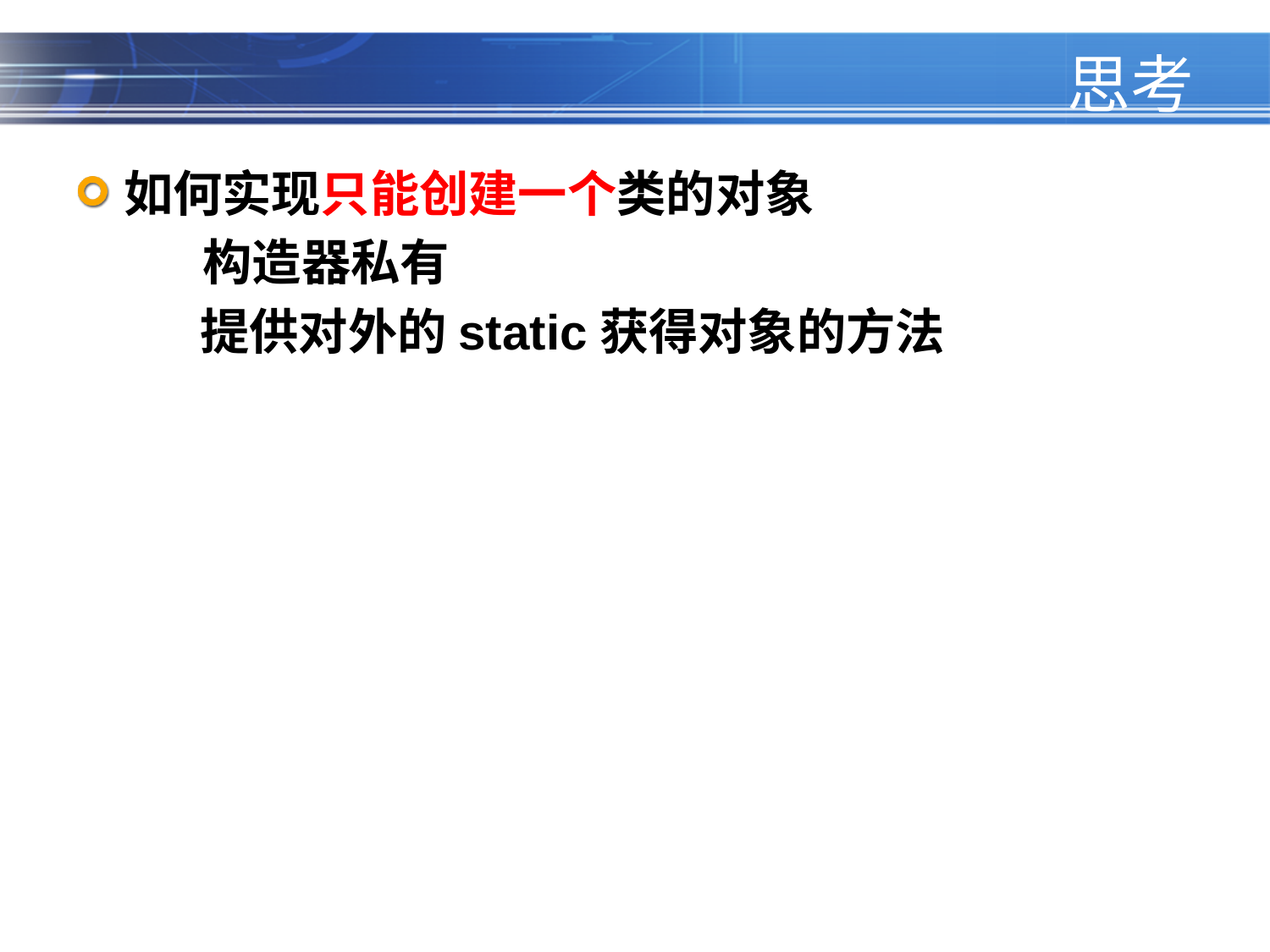

# 思考
如何实现只能创建一个类的对象
	构造器私有
          提供对外的static获得对象的方法